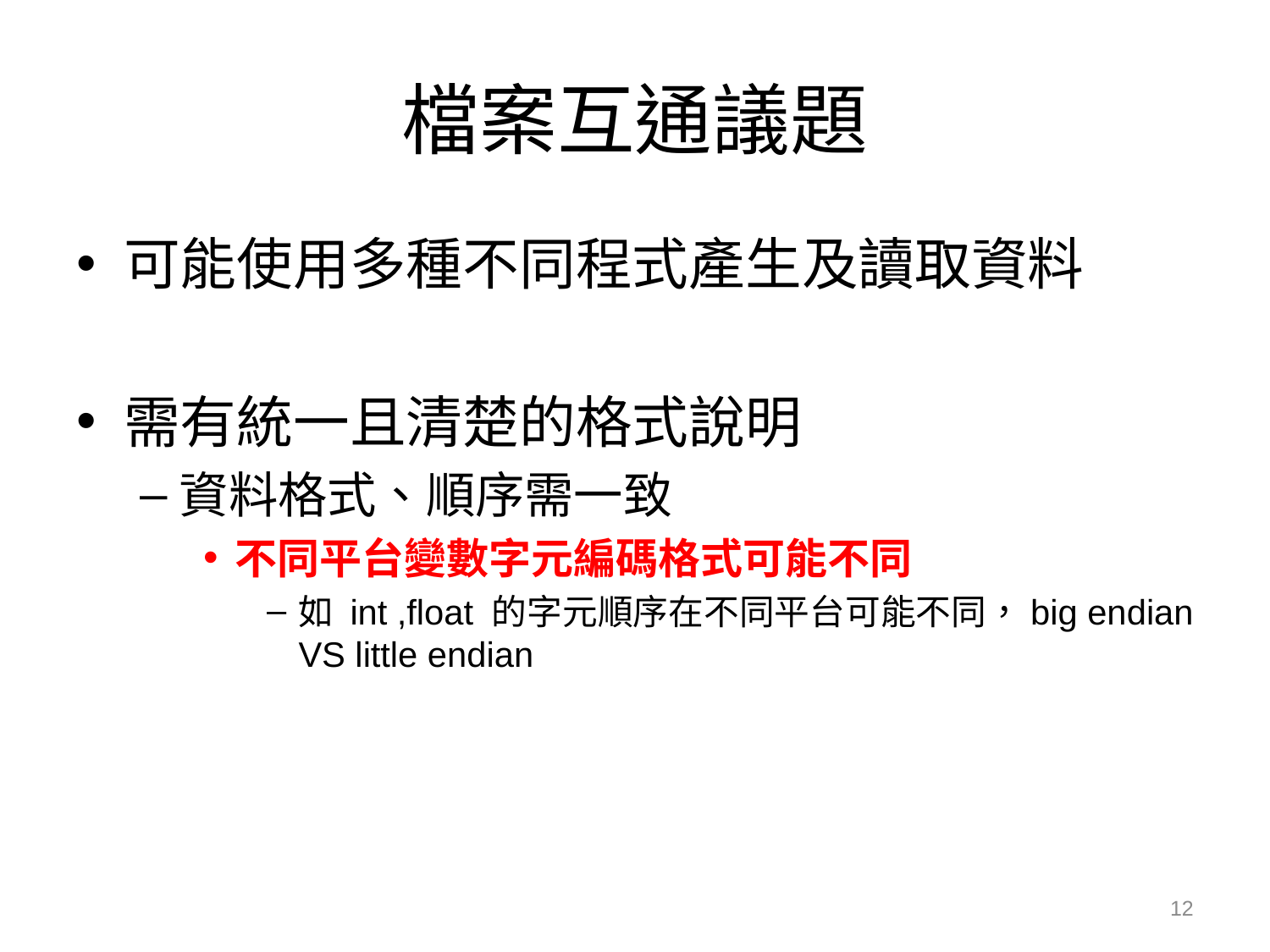

# 檔案互通議題
可能使用多種不同程式產生及讀取資料

需有統一且清楚的格式說明
資料格式、順序需一致
不同平台變數字元編碼格式可能不同
如 int ,float 的字元順序在不同平台可能不同，big endian VS little endian

12